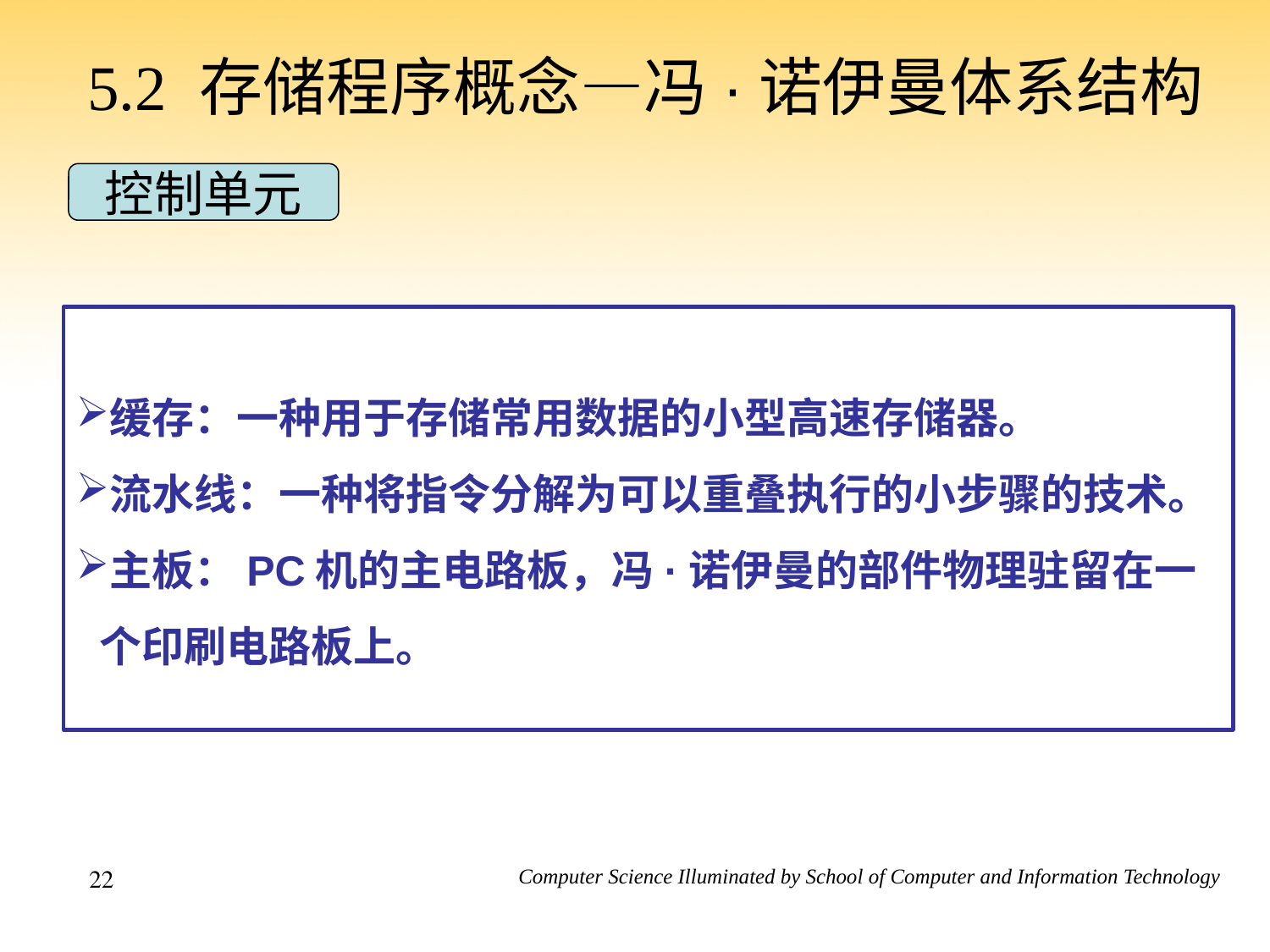

# 5.2 存储程序概念—冯·诺伊曼体系结构
控制单元
缓存：一种用于存储常用数据的小型高速存储器。
流水线：一种将指令分解为可以重叠执行的小步骤的技术。
主板：PC机的主电路板，冯·诺伊曼的部件物理驻留在一个印刷电路板上。
22